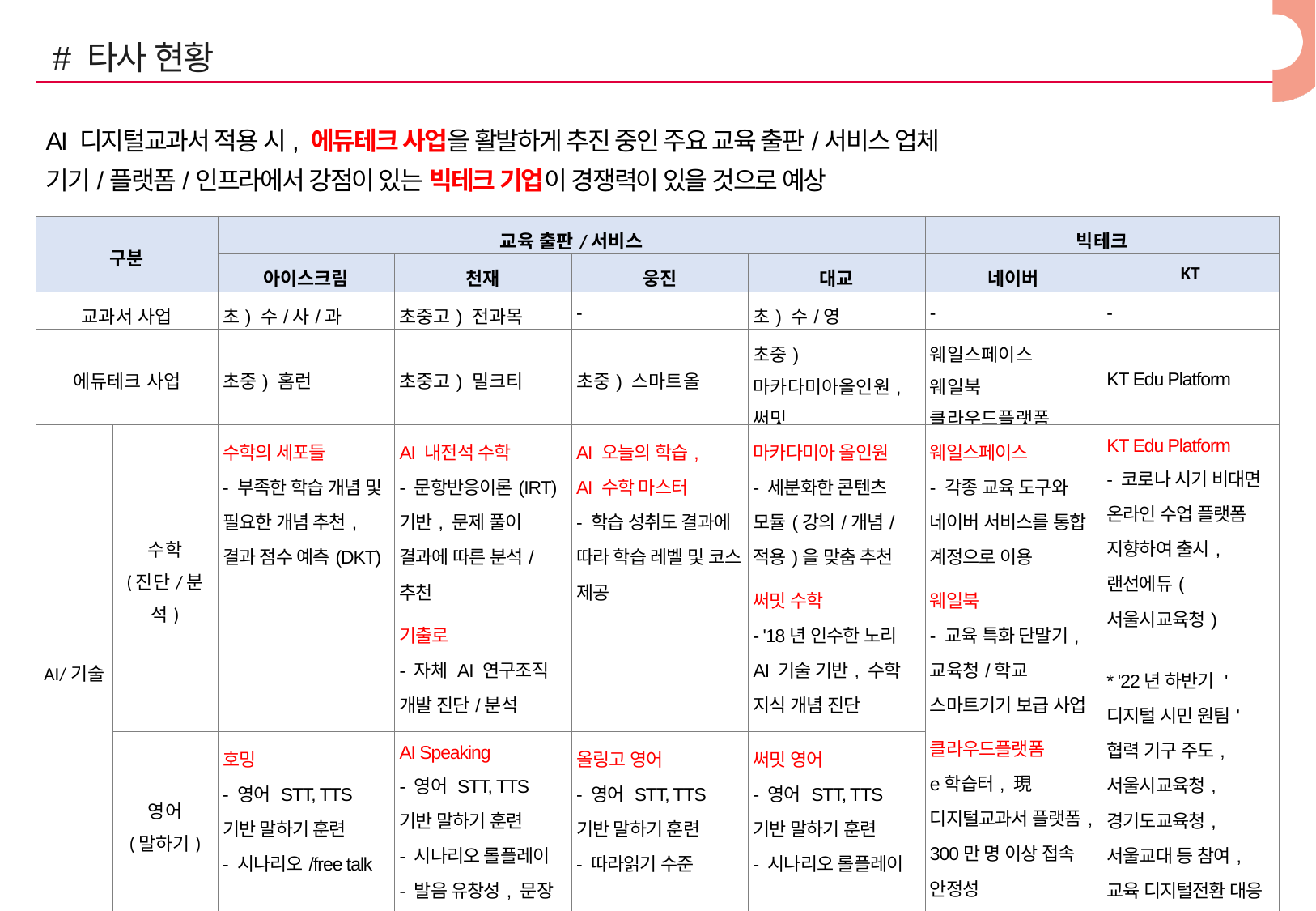

# 타사 현황
AI 디지털교과서 적용 시, 에듀테크 사업을 활발하게 추진 중인 주요 교육 출판/서비스 업체
기기/플랫폼/인프라에서 강점이 있는 빅테크 기업이 경쟁력이 있을 것으로 예상
| 구분 |  | 교육 출판/서비스 |  |  |  | 빅테크 |  |
| --- | --- | --- | --- | --- | --- | --- | --- |
|  |  | 아이스크림 | 천재 | 웅진 | 대교 | 네이버 | KT |
| 교과서 사업 |  | 초) 수/사/과 | 초중고) 전과목 | - | 초) 수/영 | - | - |
| 에듀테크 사업 |  | 초중) 홈런 | 초중고) 밀크티 | 초중) 스마트올 | 초중) 마카다미아올인원, 써밋 | 웨일스페이스 웨일북 클라우드플랫폼 | KT Edu Platform |
| AI/기술 | 수학 (진단/분석) | 수학의 세포들 - 부족한 학습 개념 및 필요한 개념 추천, 결과 점수 예측(DKT) | AI 내전석 수학 - 문항반응이론(IRT) 기반, 문제 풀이 결과에 따른 분석/추천 기출로 - 자체 AI 연구조직 개발 진단/분석 시스템, '23년 3월 론칭 | AI 오늘의 학습, AI 수학 마스터 - 학습 성취도 결과에 따라 학습 레벨 및 코스 제공 | 마카다미아 올인원 - 세분화한 콘텐츠 모듈(강의/개념/적용)을 맞춤 추천 써밋 수학 - '18년 인수한 노리 AI 기술 기반, 수학 지식 개념 진단 | 웨일스페이스 - 각종 교육 도구와 네이버 서비스를 통합 계정으로 이용 웨일북 - 교육 특화 단말기, 교육청/학교 스마트기기 보급 사업 클라우드플랫폼 e학습터, 現 디지털교과서 플랫폼, 300만 명 이상 접속 안정성 | KT Edu Platform - 코로나 시기 비대면 온라인 수업 플랫폼 지향하여 출시, 랜선에듀(서울시교육청) \* '22년 하반기 '디지털 시민 원팀' 협력 기구 주도, 서울시교육청, 경기도교육청, 서울교대 등 참여, 교육 디지털전환 대응 |
|  | 영어 (말하기) | 호밍 - 영어 STT, TTS 기반 말하기 훈련 - 시나리오/free talk | AI Speaking - 영어 STT, TTS 기반 말하기 훈련 - 시나리오 롤플레이 - 발음 유창성, 문장 정확도 평가 | 올링고 영어 - 영어 STT, TTS 기반 말하기 훈련 - 따라읽기 수준 | 써밋 영어 - 영어 STT, TTS 기반 말하기 훈련 - 시나리오 롤플레이 |  |  |